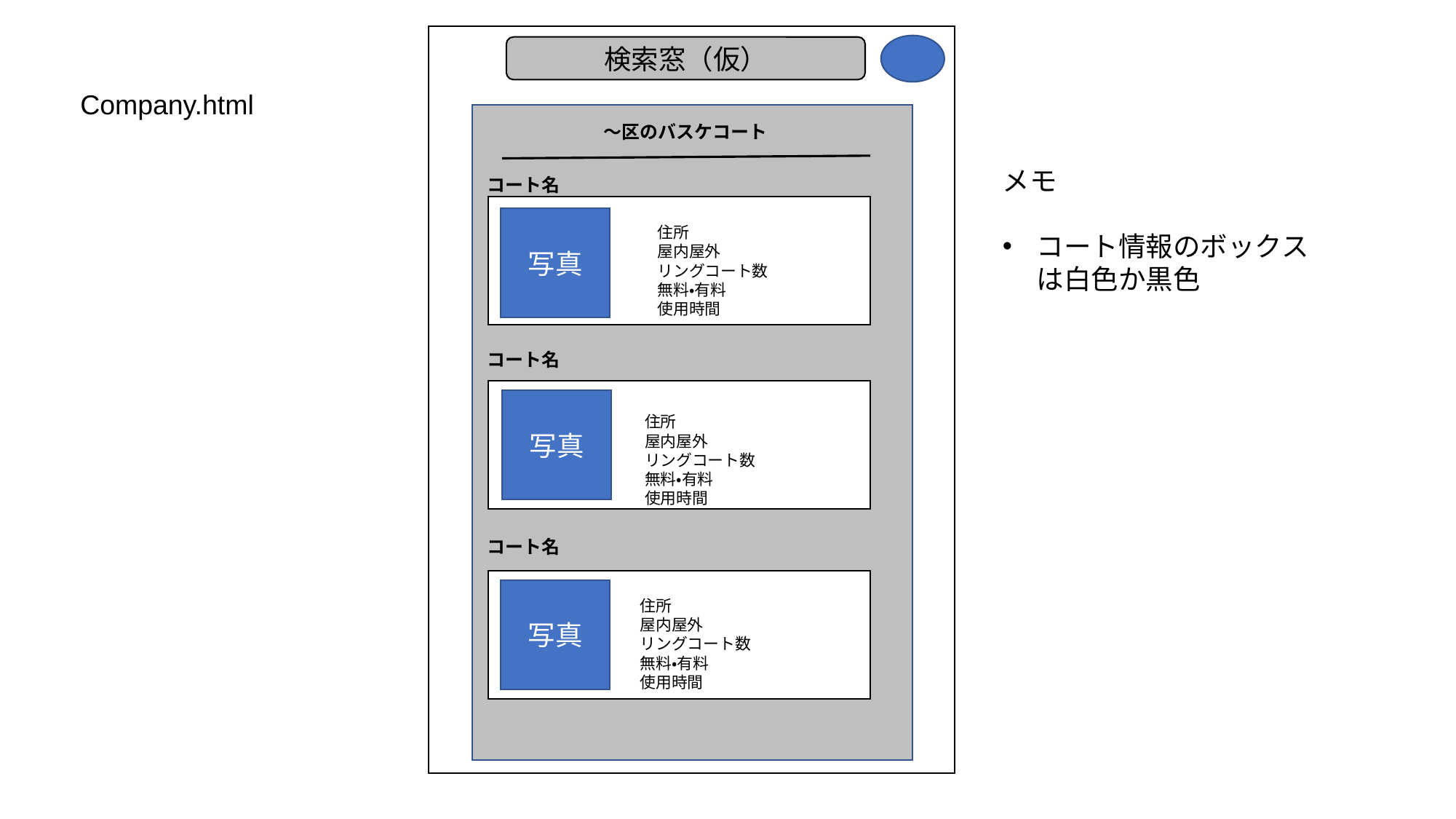

検索窓（仮）
Company.html

〜区のバスケコート
メモ

コート情報のボックスは白色か黒色

コート名

写真
住所
屋内屋外
リングコート数
無料・有料
使用時間
コート名

写真
住所
屋内屋外
リングコート数
無料・有料
使用時間
コート名

写真
住所
屋内屋外
リングコート数
無料・有料
使用時間